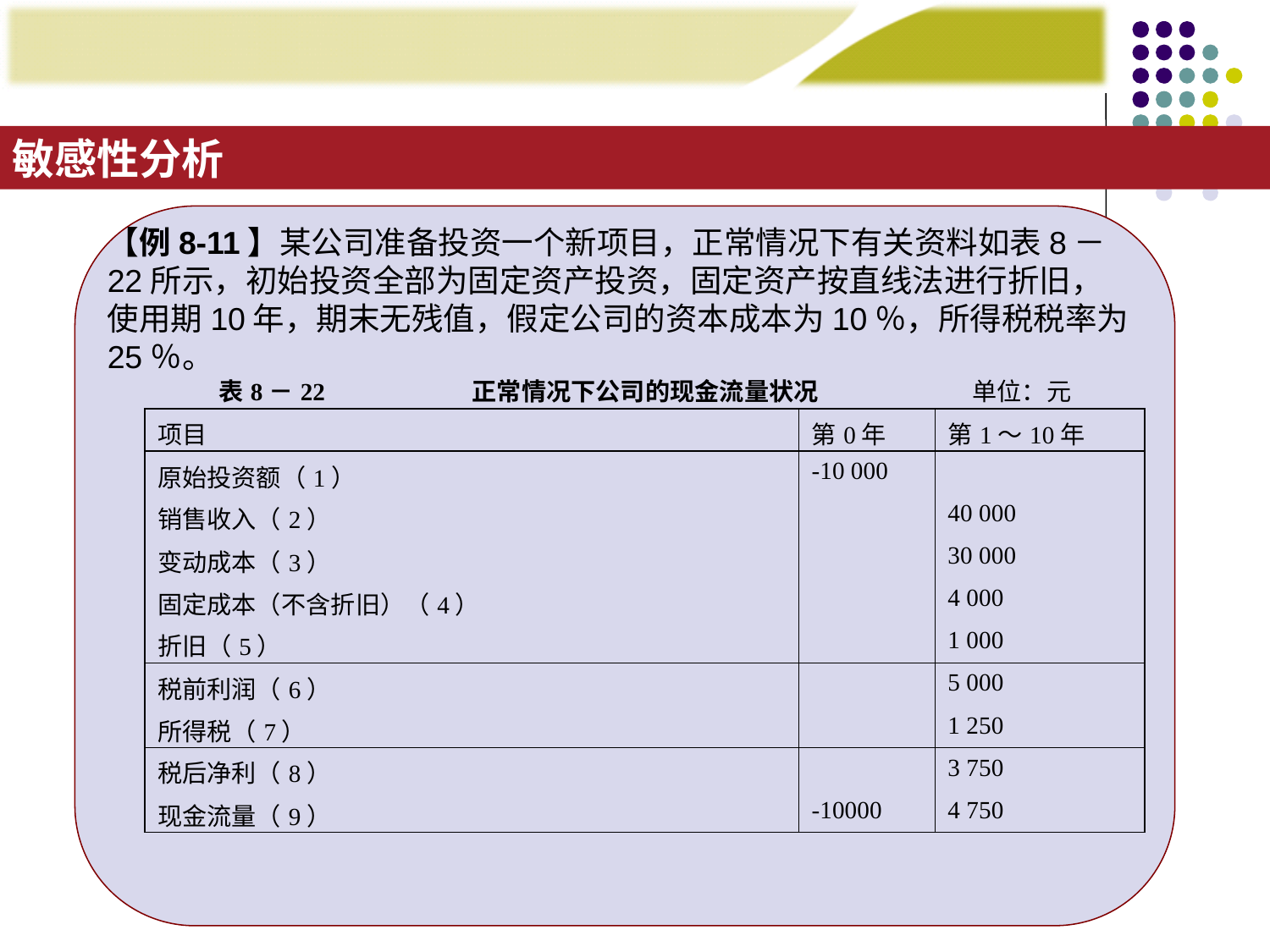

敏感性分析

【例8-11】某公司准备投资一个新项目，正常情况下有关资料如表8－22所示，初始投资全部为固定资产投资，固定资产按直线法进行折旧，使用期10年，期末无残值，假定公司的资本成本为10％，所得税税率为25％。
| 表8－22 正常情况下公司的现金流量状况 单位：元 |  |  |
| --- | --- | --- |
| 项目 | 第0年 | 第1～10年 |
| 原始投资额（1） | -10 000 |  |
| 销售收入（2） |  | 40 000 |
| 变动成本（3） |  | 30 000 |
| 固定成本（不含折旧）（4） |  | 4 000 |
| 折旧（5） |  | 1 000 |
| 税前利润（6） |  | 5 000 |
| 所得税（7） |  | 1 250 |
| 税后净利（8） |  | 3 750 |
| 现金流量（9） | -10000 | 4 750 |